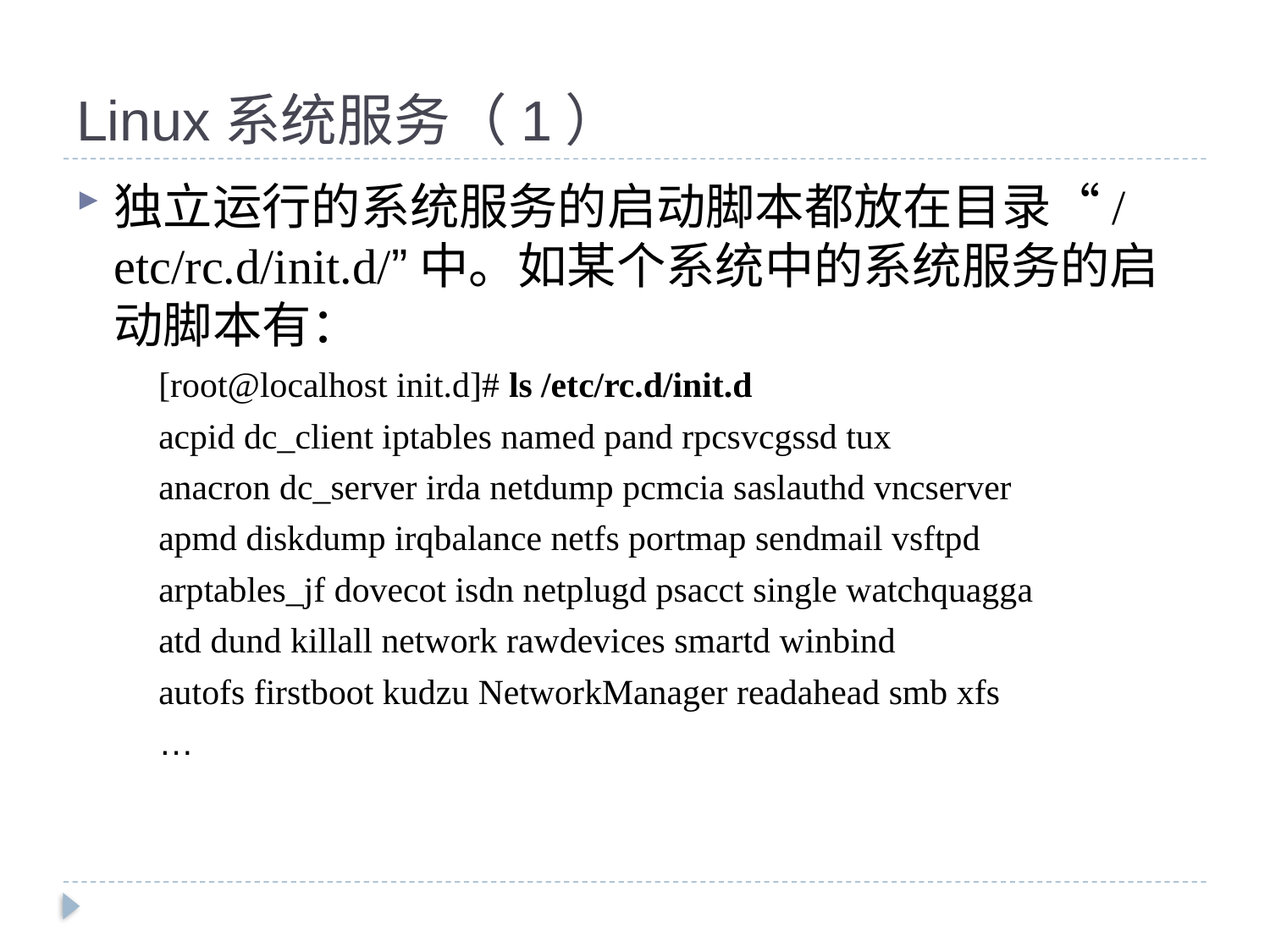

# Linux系统服务（1）
独立运行的系统服务的启动脚本都放在目录“/etc/rc.d/init.d/”中。如某个系统中的系统服务的启动脚本有：
[root@localhost init.d]# ls /etc/rc.d/init.d
acpid dc_client iptables named pand rpcsvcgssd tux
anacron dc_server irda netdump pcmcia saslauthd vncserver
apmd diskdump irqbalance netfs portmap sendmail vsftpd
arptables_jf dovecot isdn netplugd psacct single watchquagga
atd dund killall network rawdevices smartd winbind
autofs firstboot kudzu NetworkManager readahead smb xfs
…